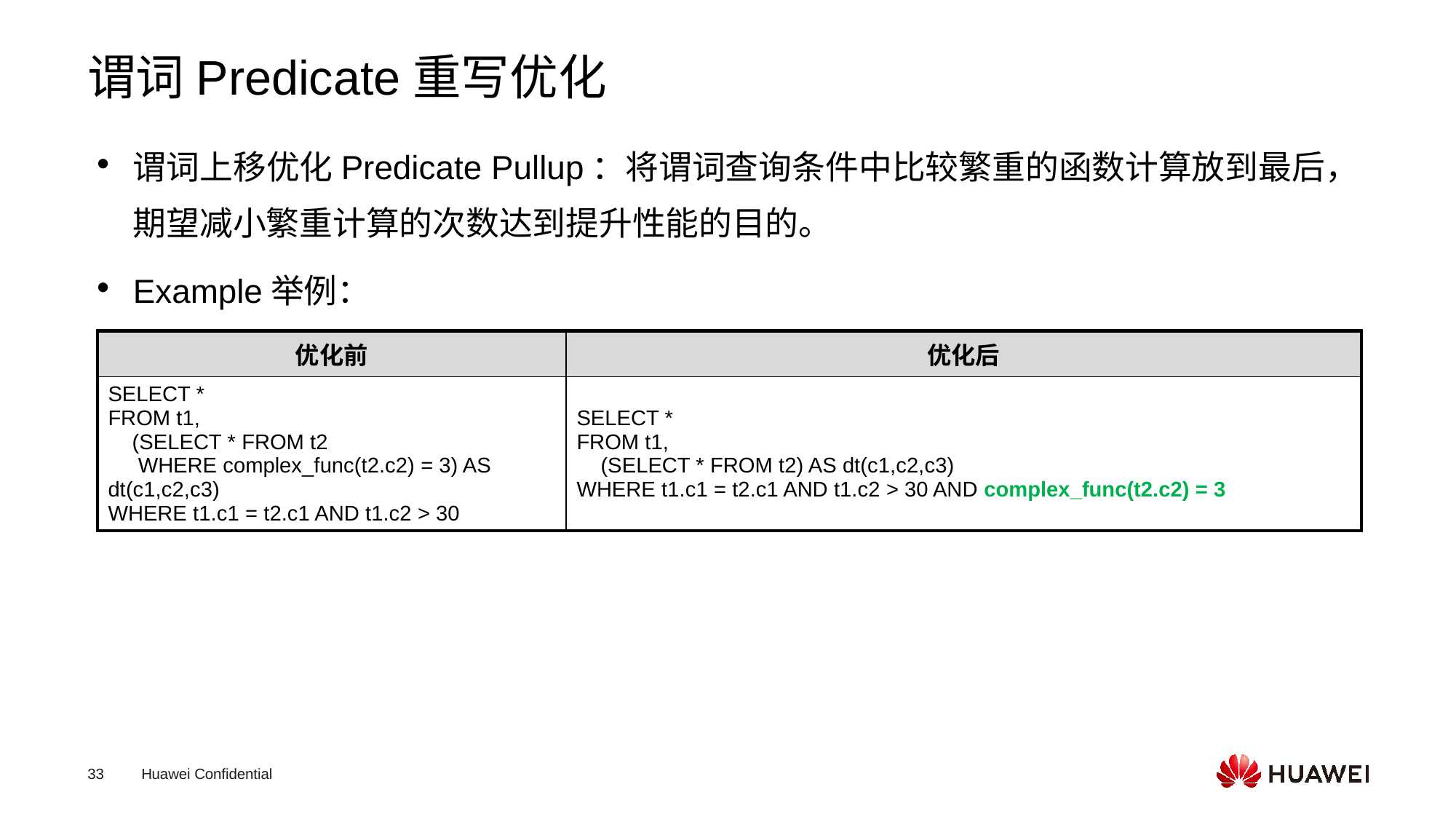

# 谓词Predicate重写优化
谓词上移优化Predicate Pullup：将谓词查询条件中比较繁重的函数计算放到最后，期望减小繁重计算的次数达到提升性能的目的。
Example举例：

| 优化前 | 优化后 |
| --- | --- |
| SELECT \* FROM t1, (SELECT \* FROM t2 WHERE complex\_func(t2.c2) = 3) AS dt(c1,c2,c3) WHERE t1.c1 = t2.c1 AND t1.c2 > 30 | SELECT \* FROM t1, (SELECT \* FROM t2) AS dt(c1,c2,c3) WHERE t1.c1 = t2.c1 AND t1.c2 > 30 AND complex\_func(t2.c2) = 3 |